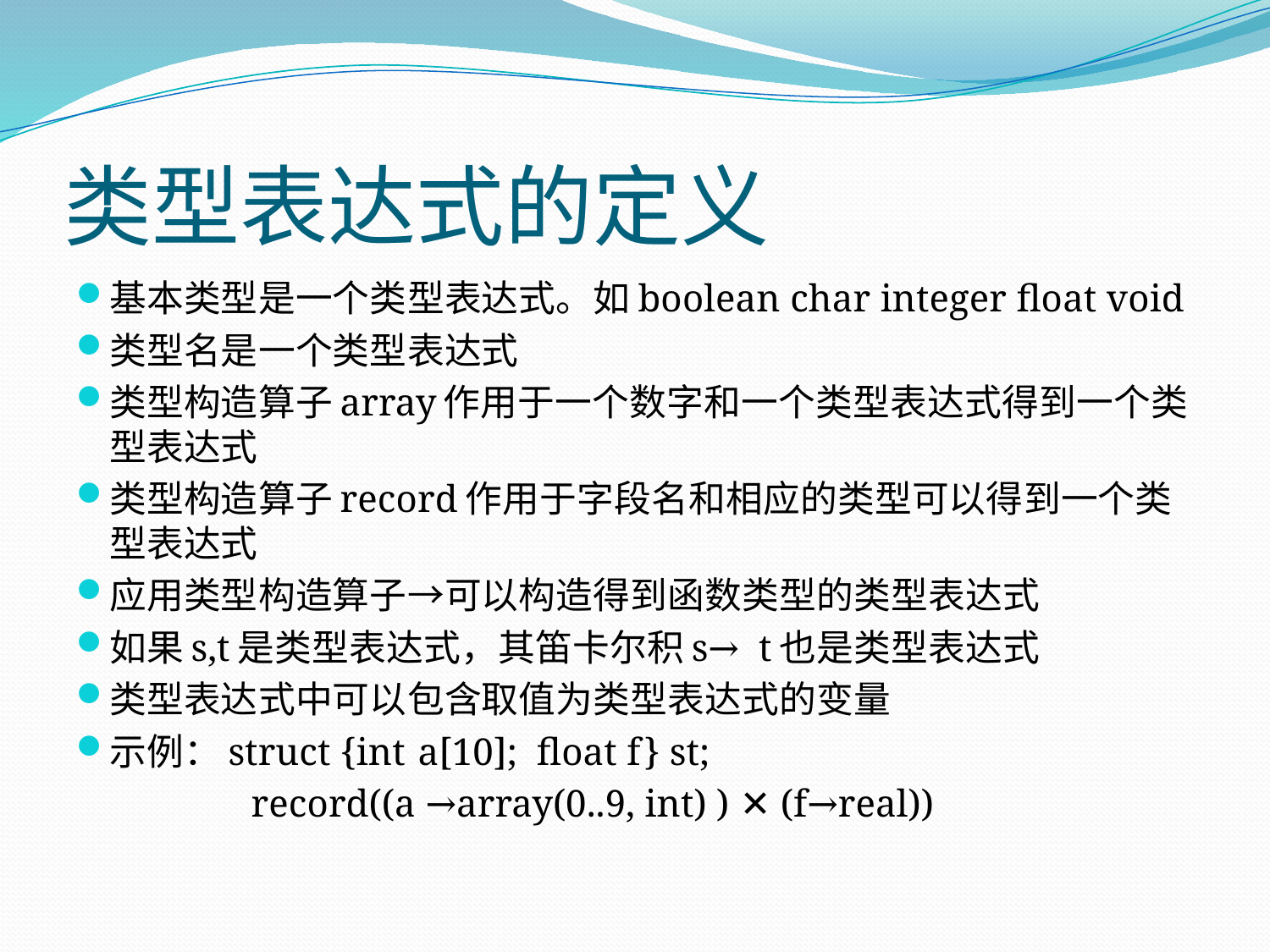

# 类型表达式的定义
基本类型是一个类型表达式。如boolean char integer float void
类型名是一个类型表达式
类型构造算子array作用于一个数字和一个类型表达式得到一个类型表达式
类型构造算子record作用于字段名和相应的类型可以得到一个类型表达式
应用类型构造算子→可以构造得到函数类型的类型表达式
如果s,t是类型表达式，其笛卡尔积s→  t也是类型表达式
类型表达式中可以包含取值为类型表达式的变量
示例：struct {int	a[10];  float f} st;
	     	    record((a →array(0..9, int) ) ✕ (f→real))